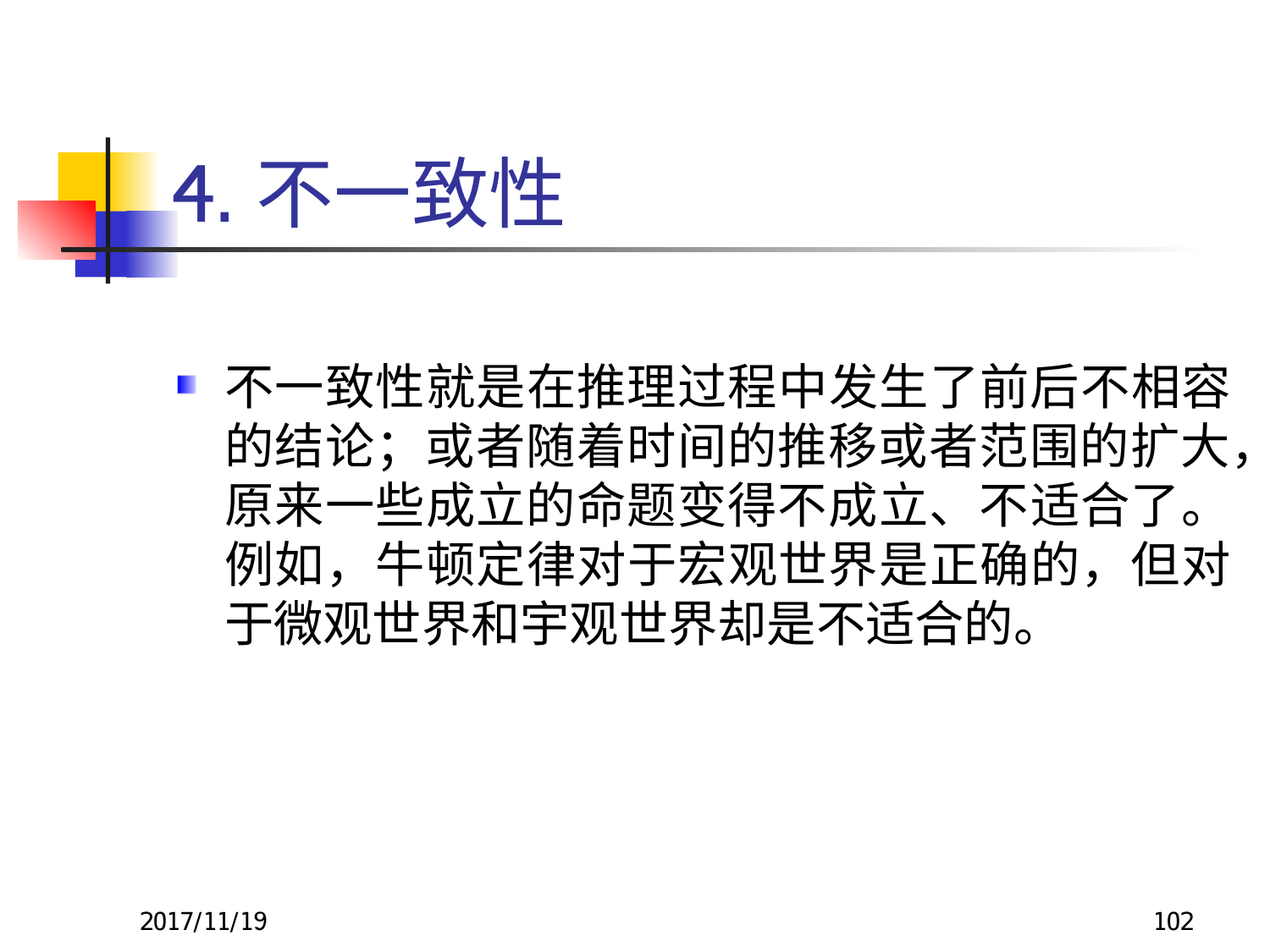

# 4.不一致性

不一致性就是在推理过程中发生了前后不相容的结论；或者随着时间的推移或者范围的扩大，原来一些成立的命题变得不成立、不适合了。例如，牛顿定律对于宏观世界是正确的，但对于微观世界和宇观世界却是不适合的。

2017/11/19
102